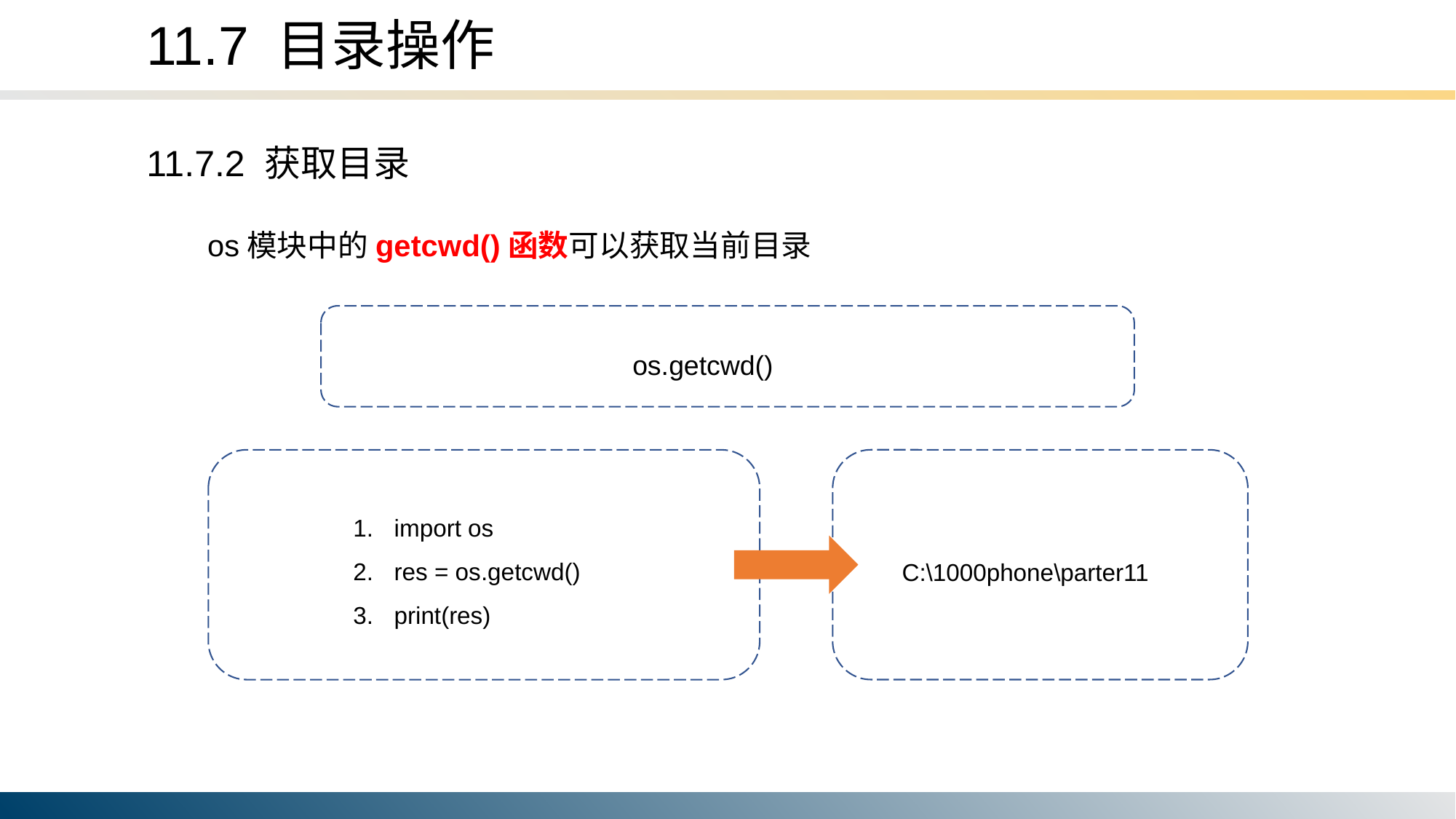

11.7 目录操作
11.7.2 获取目录
os模块中的getcwd()函数可以获取当前目录

os.getcwd()

import os
res = os.getcwd()
print(res)
C:\1000phone\parter11